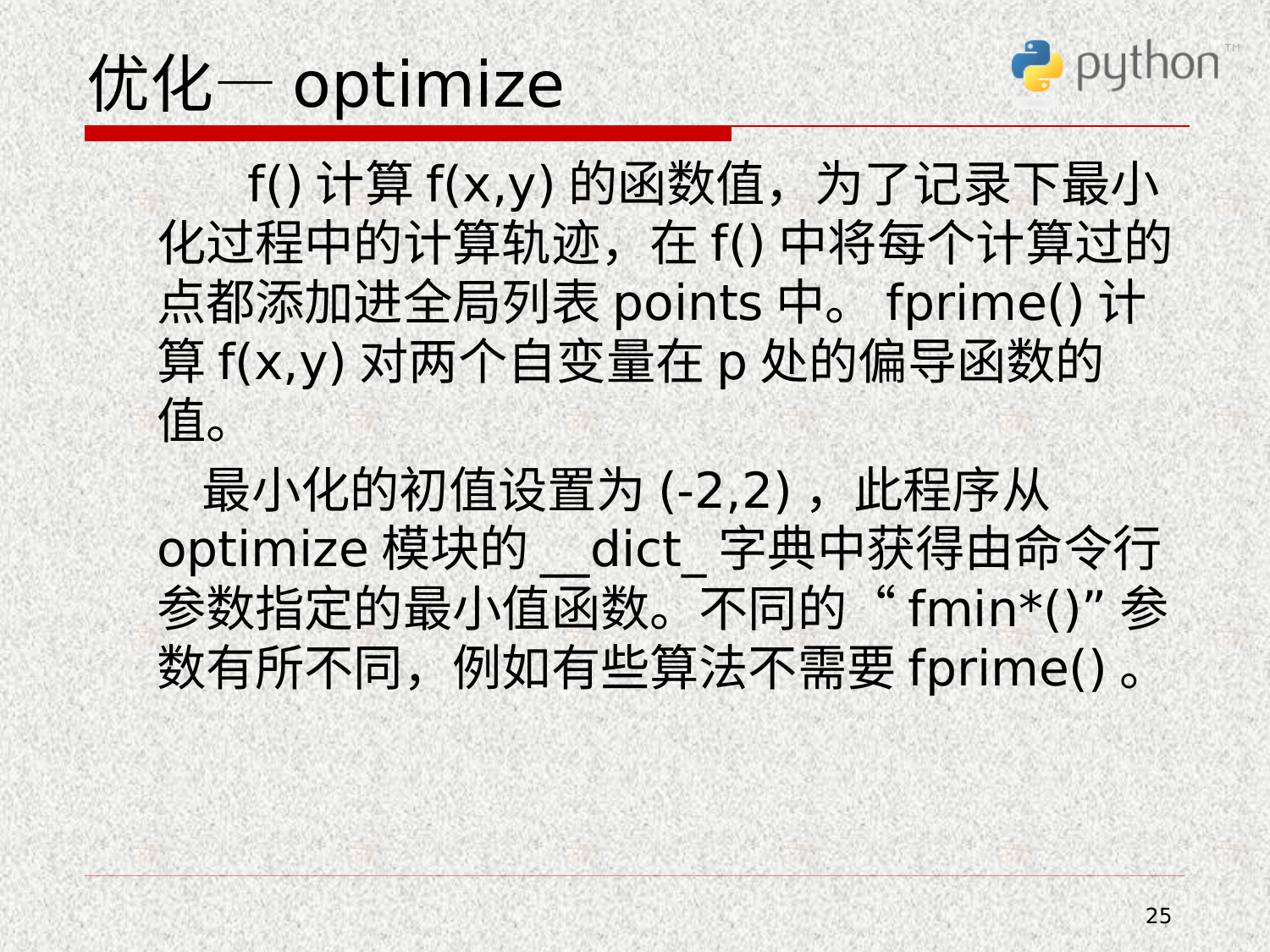

# 优化—optimize
          f()计算f(x,y)的函数值，为了记录下最小化过程中的计算轨迹，在f()中将每个计算过的 点都添加进全局列表points中。fprime()计算f(x,y)对两个自变量在p处的偏导函数的值。
         最小化的初值设置为(-2,2)，此程序从optimize模块的__dict_字典中获得由命令行 参数指定的最小值函数。不同的“fmin*()”参数有所不同，例如有些算法不需要fprime()。

25